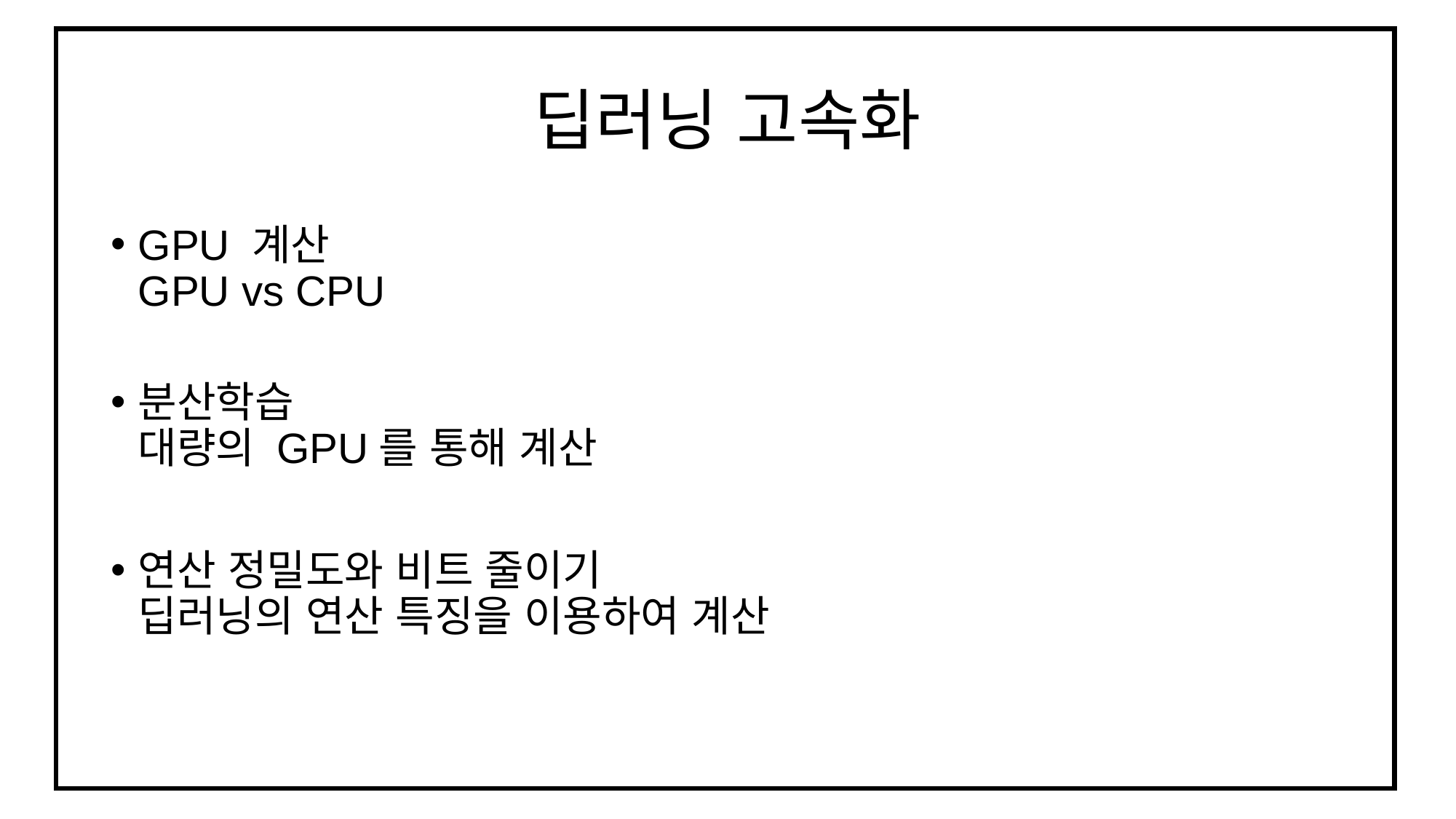

# 딥러닝 고속화
GPU 계산
GPU vs CPU
분산학습
대량의 GPU를 통해 계산

연산 정밀도와 비트 줄이기
딥러닝의 연산 특징을 이용하여 계산